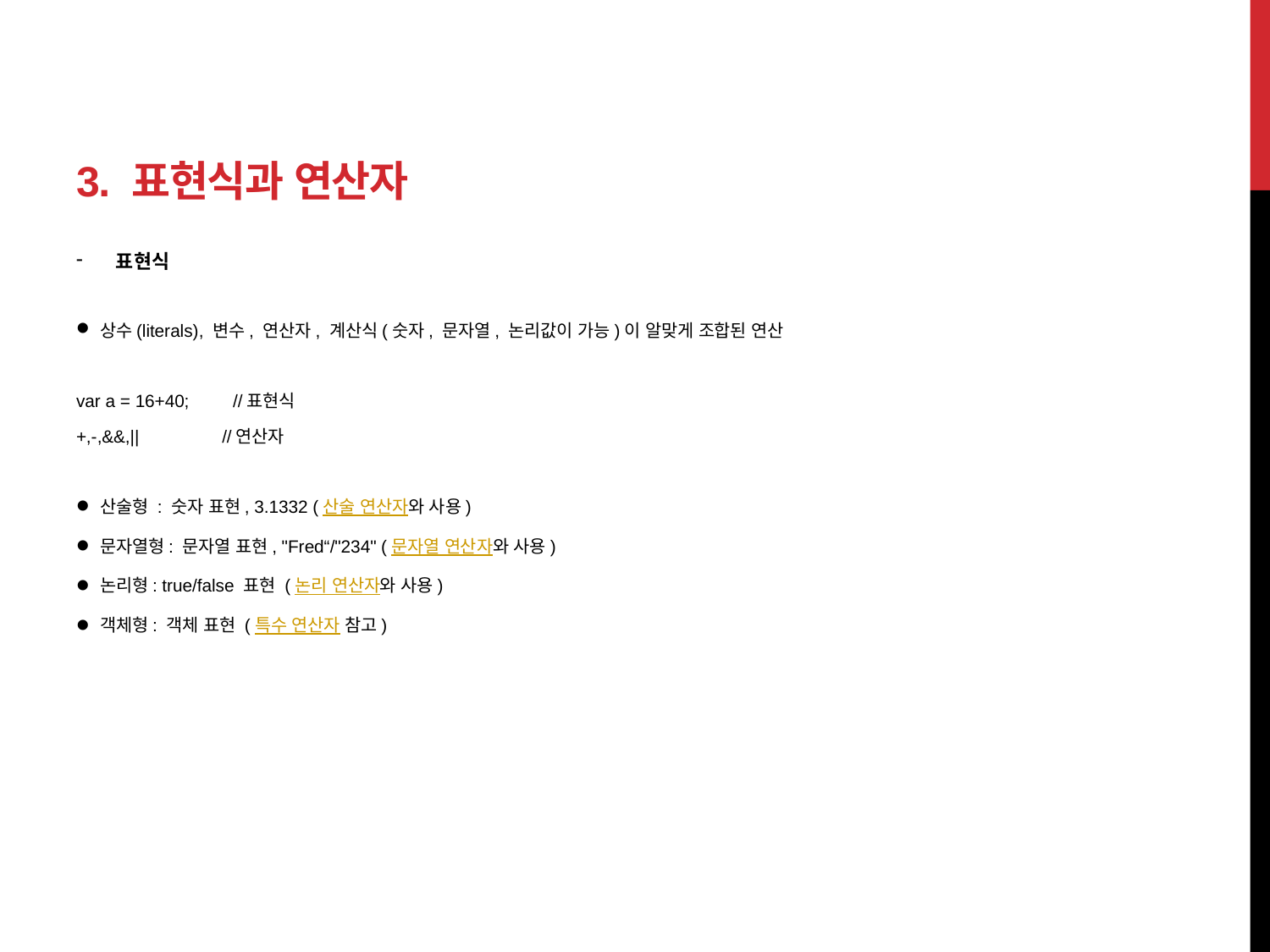

# 3. 표현식과 연산자
표현식

상수(literals), 변수, 연산자, 계산식(숫자, 문자열, 논리값이 가능)이 알맞게 조합된 연산

var a = 16+40;         //표현식
+,-,&&,||                 //연산자

산술형 : 숫자 표현, 3.1332 (산술 연산자와 사용)
문자열형: 문자열 표현, "Fred“/"234" (문자열 연산자와 사용)
논리형: true/false 표현 (논리 연산자와 사용)
객체형: 객체 표현 (특수 연산자 참고)